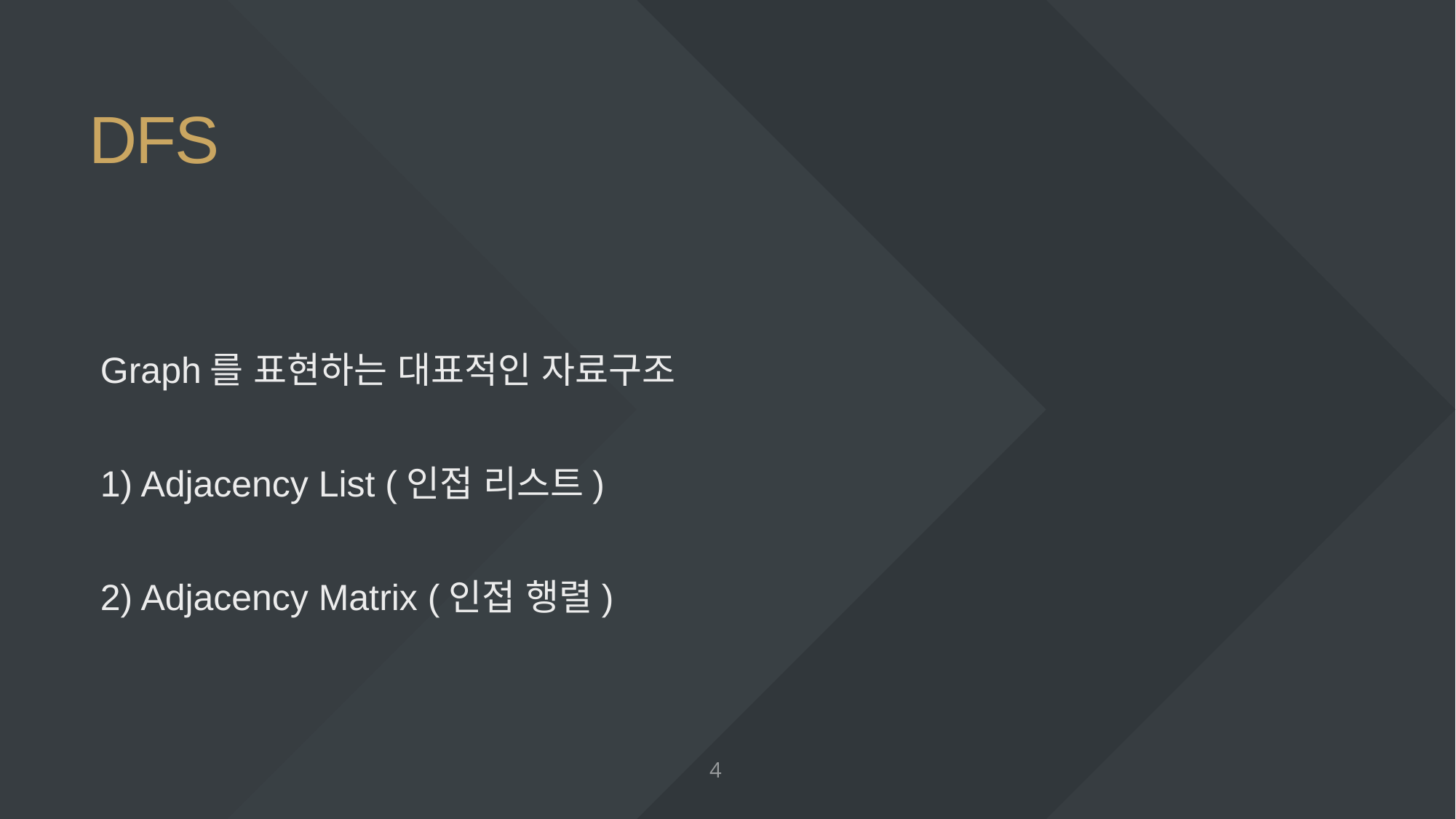

# DFS

Graph를 표현하는 대표적인 자료구조

1) Adjacency List (인접 리스트)

2) Adjacency Matrix (인접 행렬)
4